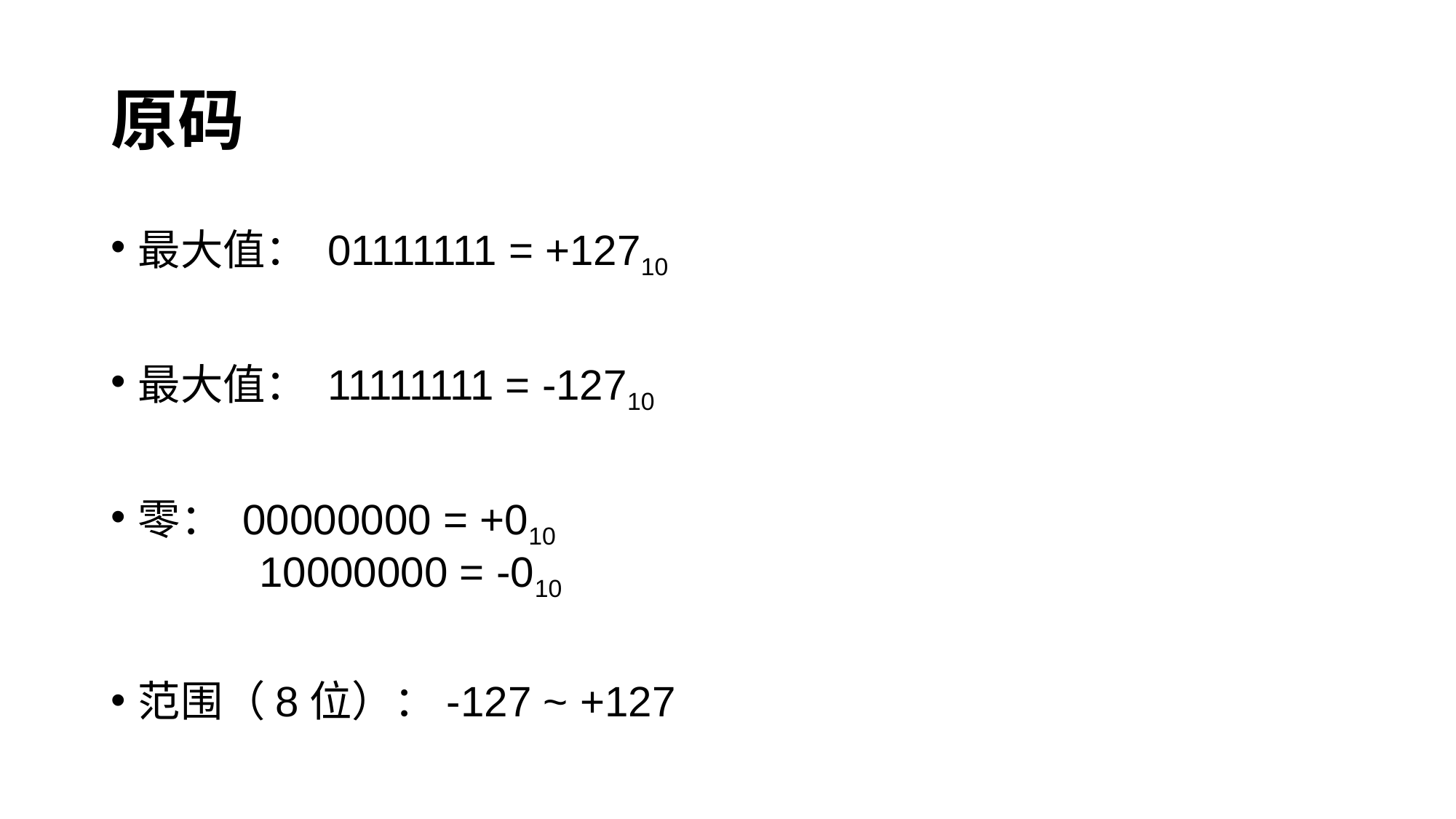

# 原码
最大值： 01111111 = +12710

最大值： 11111111 = -12710

零： 00000000 = +010
	 10000000 = -010

范围（8位）：-127 ~ +127